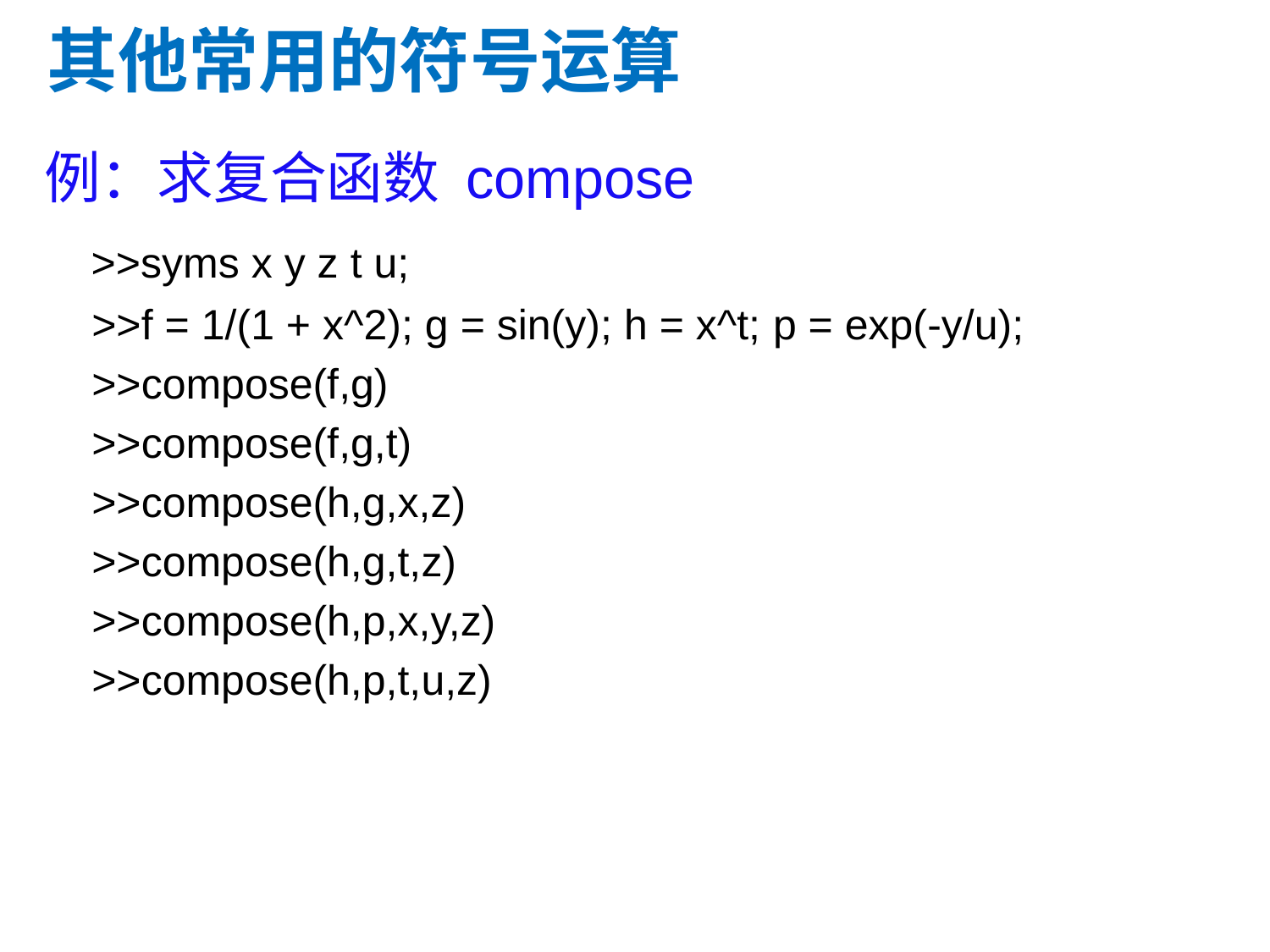

其他常用的符号运算
例：求复合函数 compose
   >>syms x y z t u;
    >>f = 1/(1 + x^2); g = sin(y); h = x^t; p = exp(-y/u);
    >>compose(f,g)
    >>compose(f,g,t)
    >>compose(h,g,x,z)
    >>compose(h,g,t,z)
    >>compose(h,p,x,y,z)
    >>compose(h,p,t,u,z)